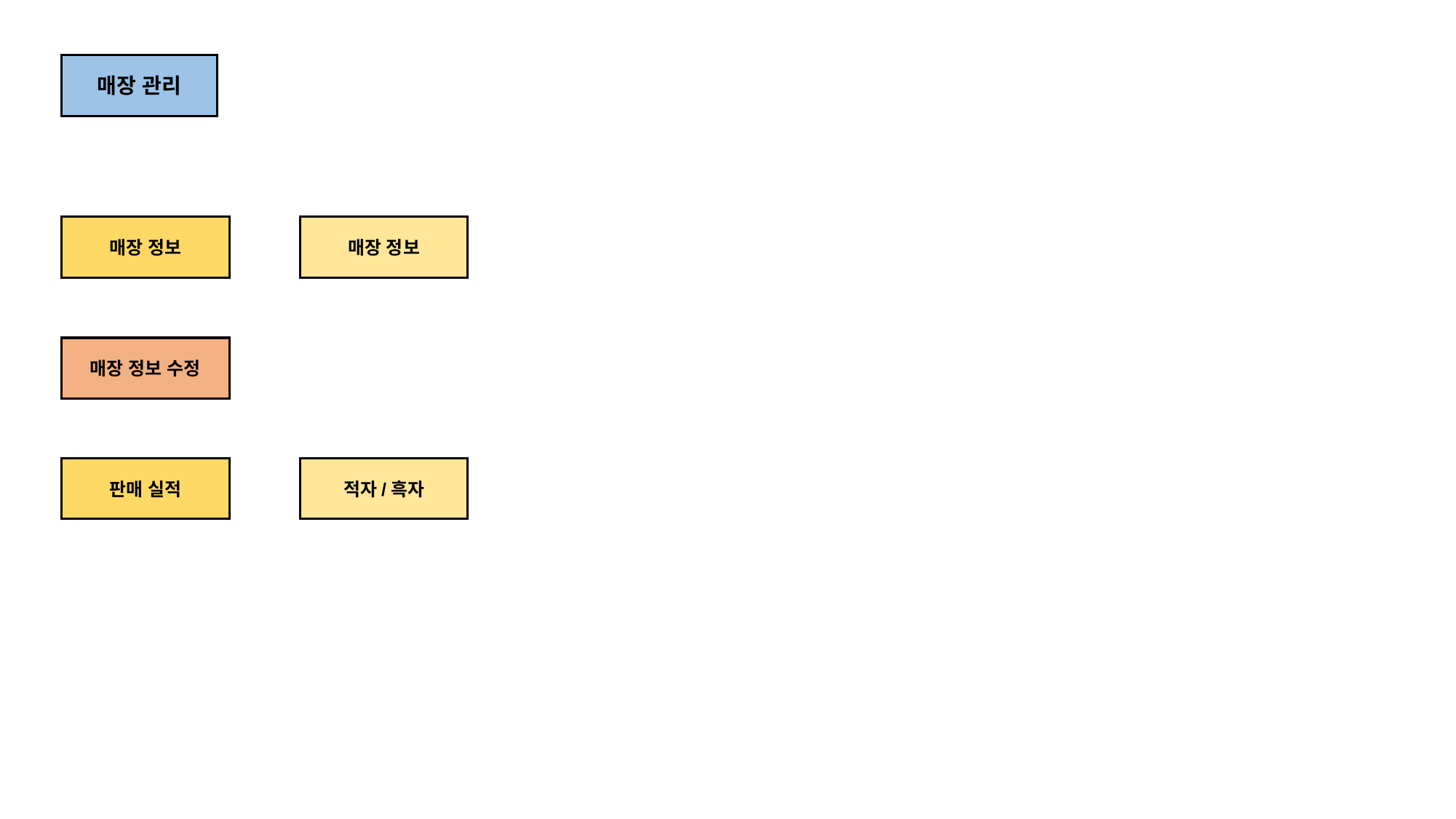

매장 관리
매장 정보
매장 정보
매장 정보 수정
판매 실적
적자/흑자